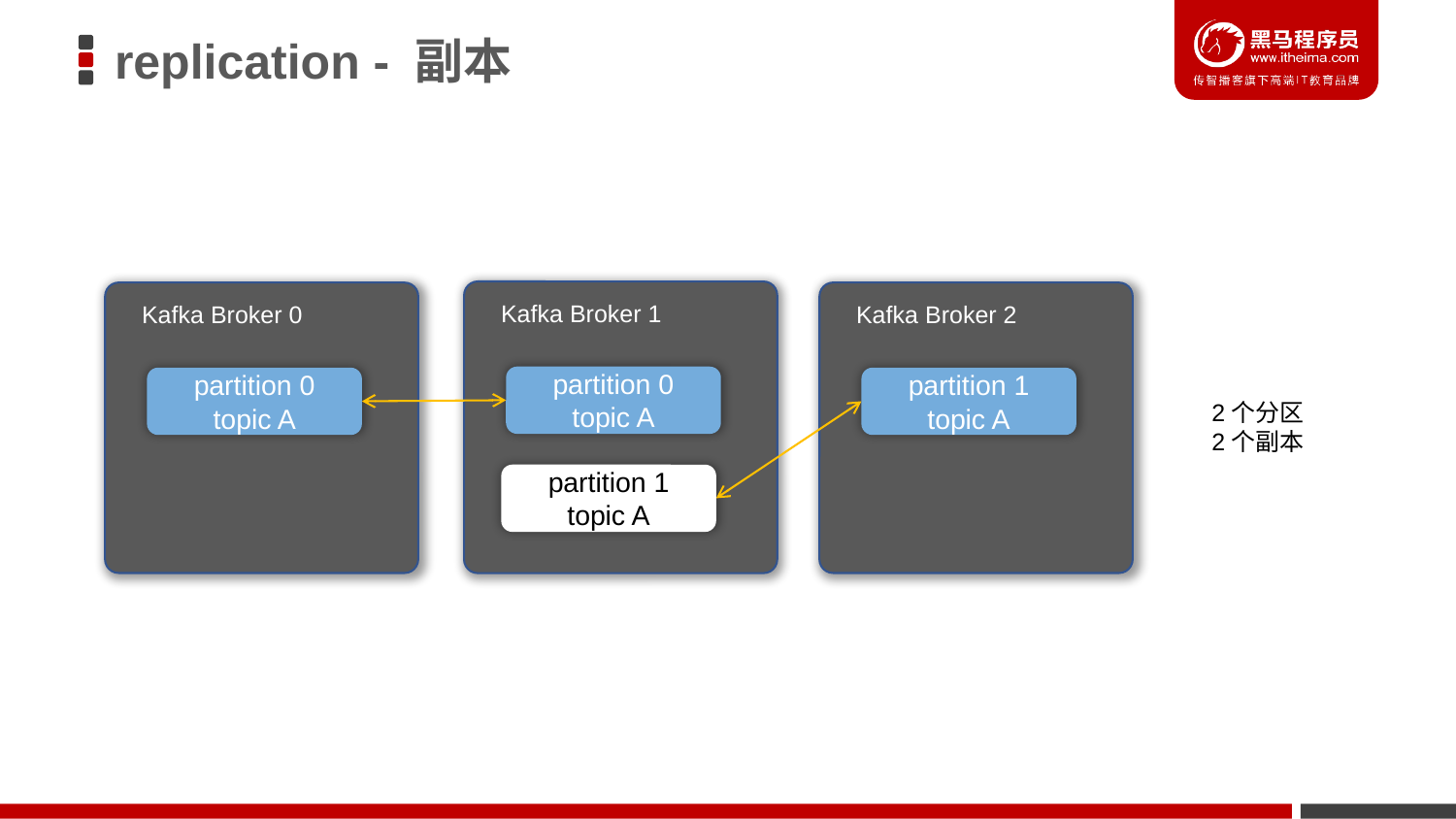

# replication - 副本

Kafka Broker 1
Kafka Broker 0
Kafka Broker 2
partition 0
topic A
partition 0
topic A
partition 1
topic A
2个分区
2个副本
partition 1
topic A